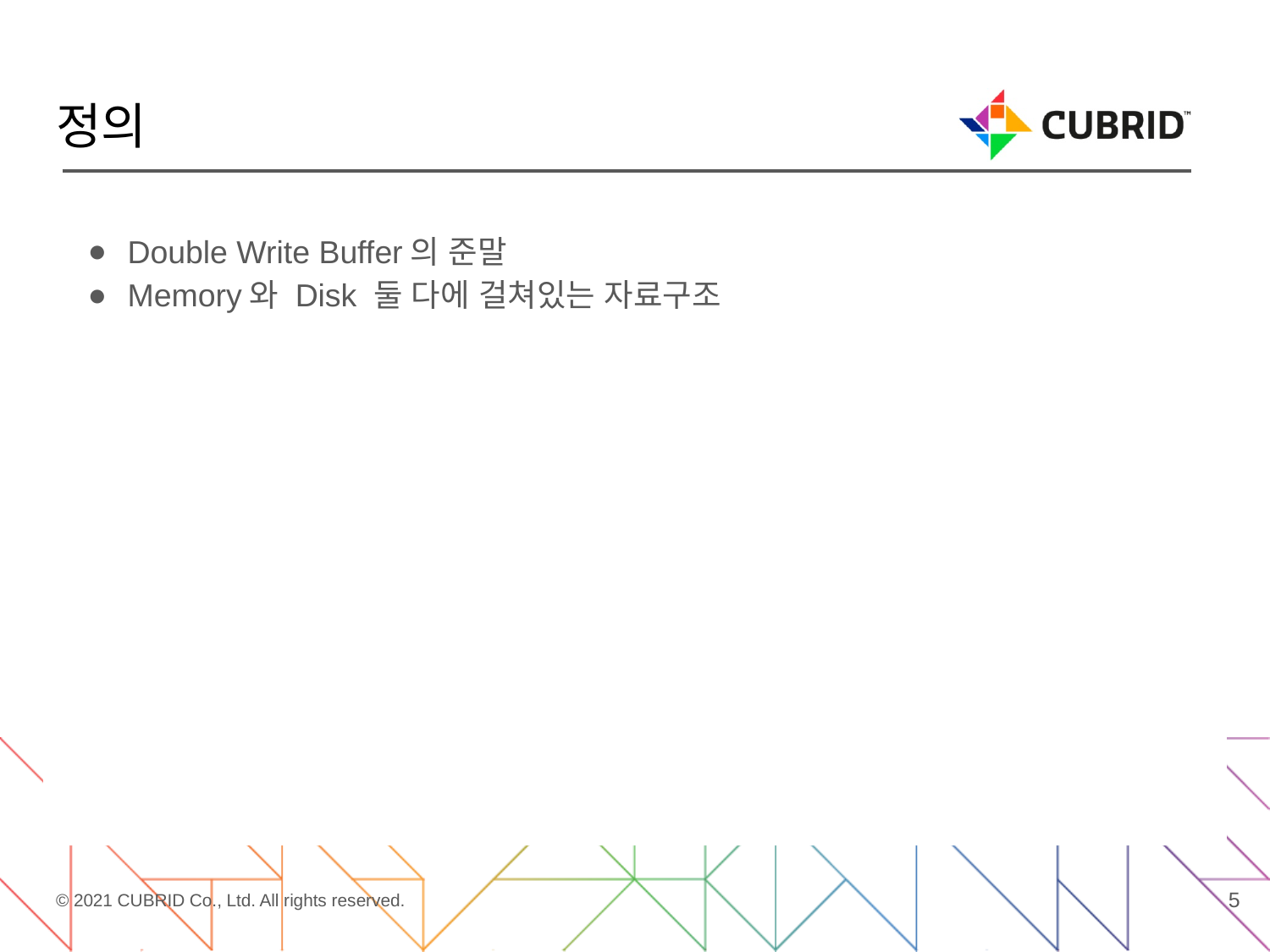

# 정의
Double Write Buffer의 준말
Memory와 Disk 둘 다에 걸쳐있는 자료구조

5
© 2021 CUBRID Co., Ltd. All rights reserved.